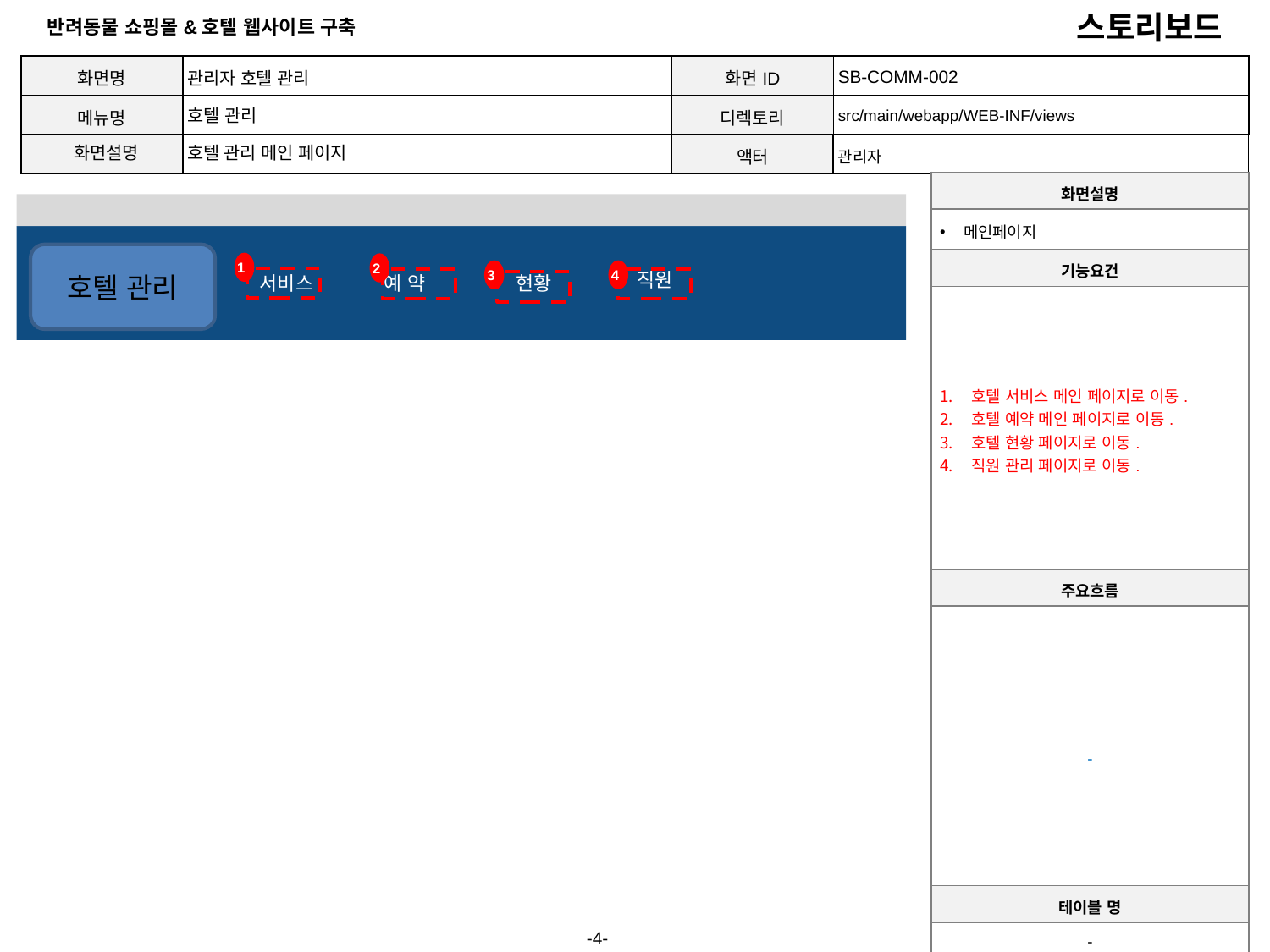

1
| 화면명 | 관리자 호텔 관리 | 화면ID | SB-COMM-002 |
| --- | --- | --- | --- |
| 메뉴명 | 호텔 관리 | 디렉토리 | src/main/webapp/WEB-INF/views |
| 화면설명 | 호텔 관리 메인 페이지 | 액터 | 관리자 |

| 화면설명 |
| --- |
| 메인페이지 |
| 기능요건 |
| 호텔 서비스 메인 페이지로 이동. 호텔 예약 메인 페이지로 이동. 호텔 현황 페이지로 이동. 직원 관리 페이지로 이동. |
| 주요흐름 |
| - |

호텔 관리
직원
1
2
현황
서비스
예 약
3
4

| 테이블 명 |
| --- |
| - |